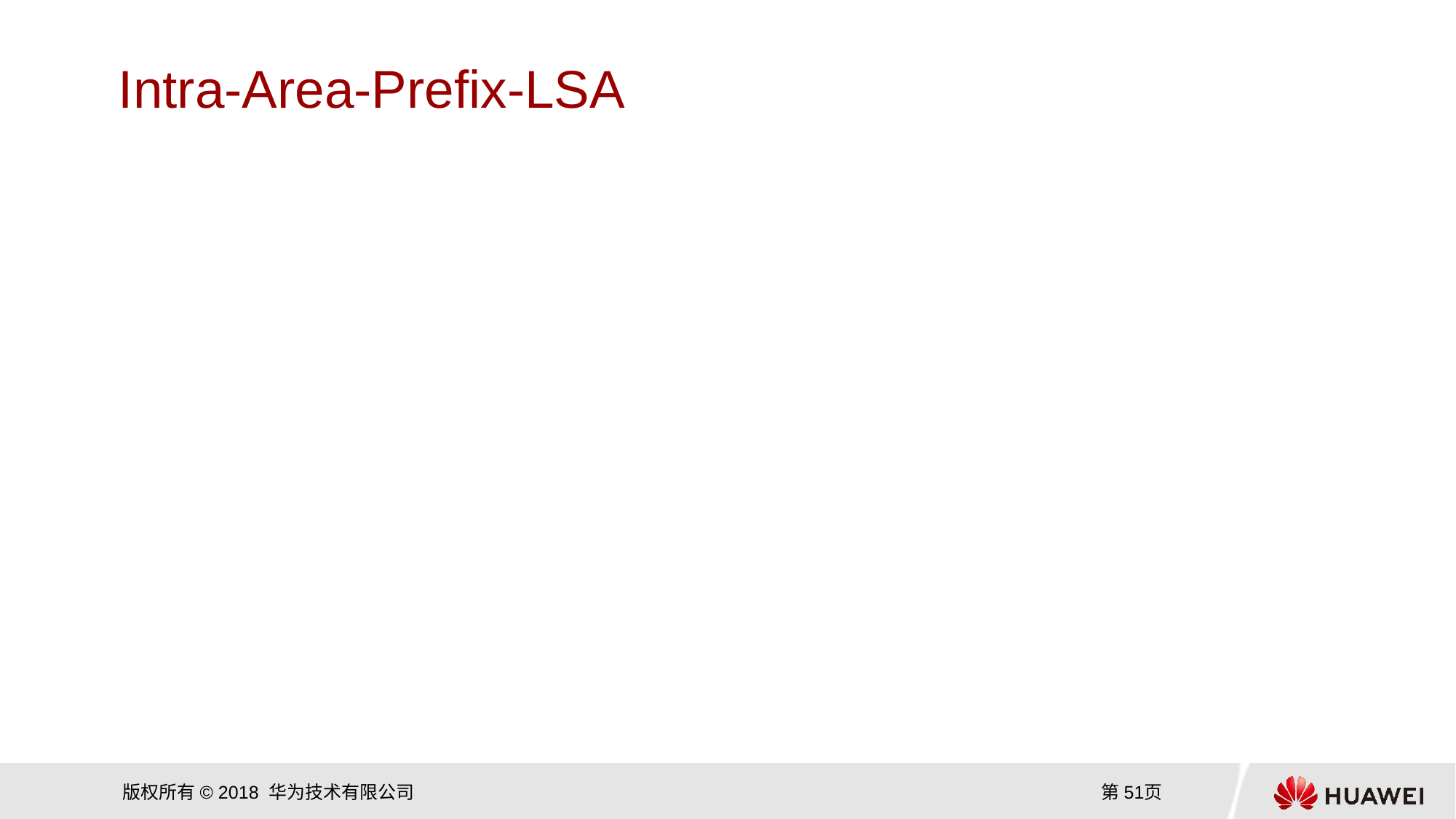

# Intra-Area-Prefix-LSA
为什么引入Intra-Area-Prefix-LSA?
OSPFv2中，依附于路由器和Stub网络的subnet出现在Router LSA中，依附于Transit网络的subnet出现在Network-LSA中；OSPFv3中，Router-LSA和Network-LSA不再包含地址信息，所以引入Intra-Area-Prefix-LSA。
Intra-Area-Prefix-LSA携带区域内IPv6 Prefix信息。
依附于路由器的Prefix
依附于Stub网络的Prefix
依附于Transit网络的Prefix
每台路由器或Transit网络可以 产生多个Intra-Area-Prefix-LSA。